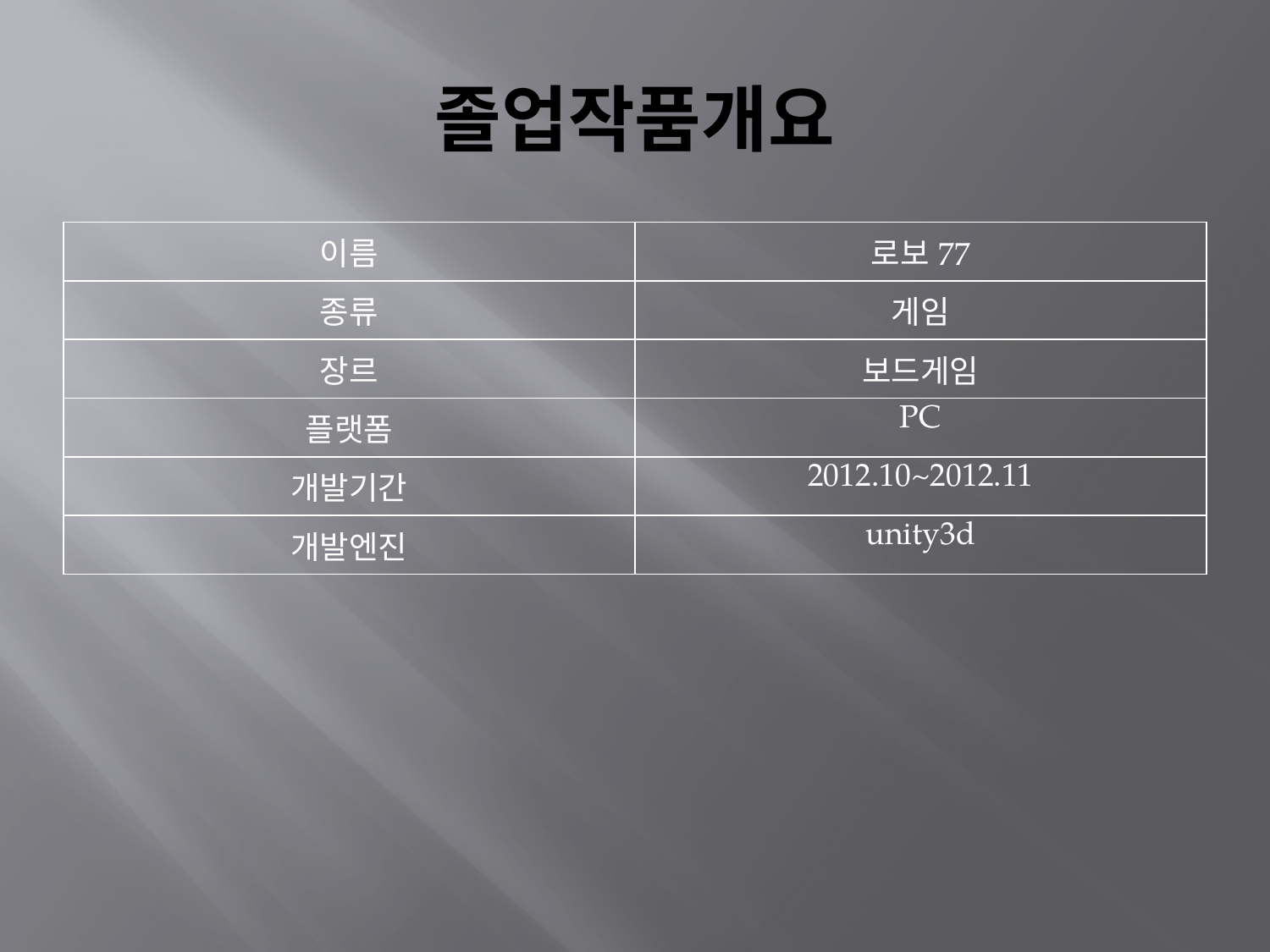

# 졸업작품개요
| 이름 | 로보77 |
| --- | --- |
| 종류 | 게임 |
| 장르 | 보드게임 |
| 플랫폼 | PC |
| 개발기간 | 2012.10~2012.11 |
| 개발엔진 | unity3d |